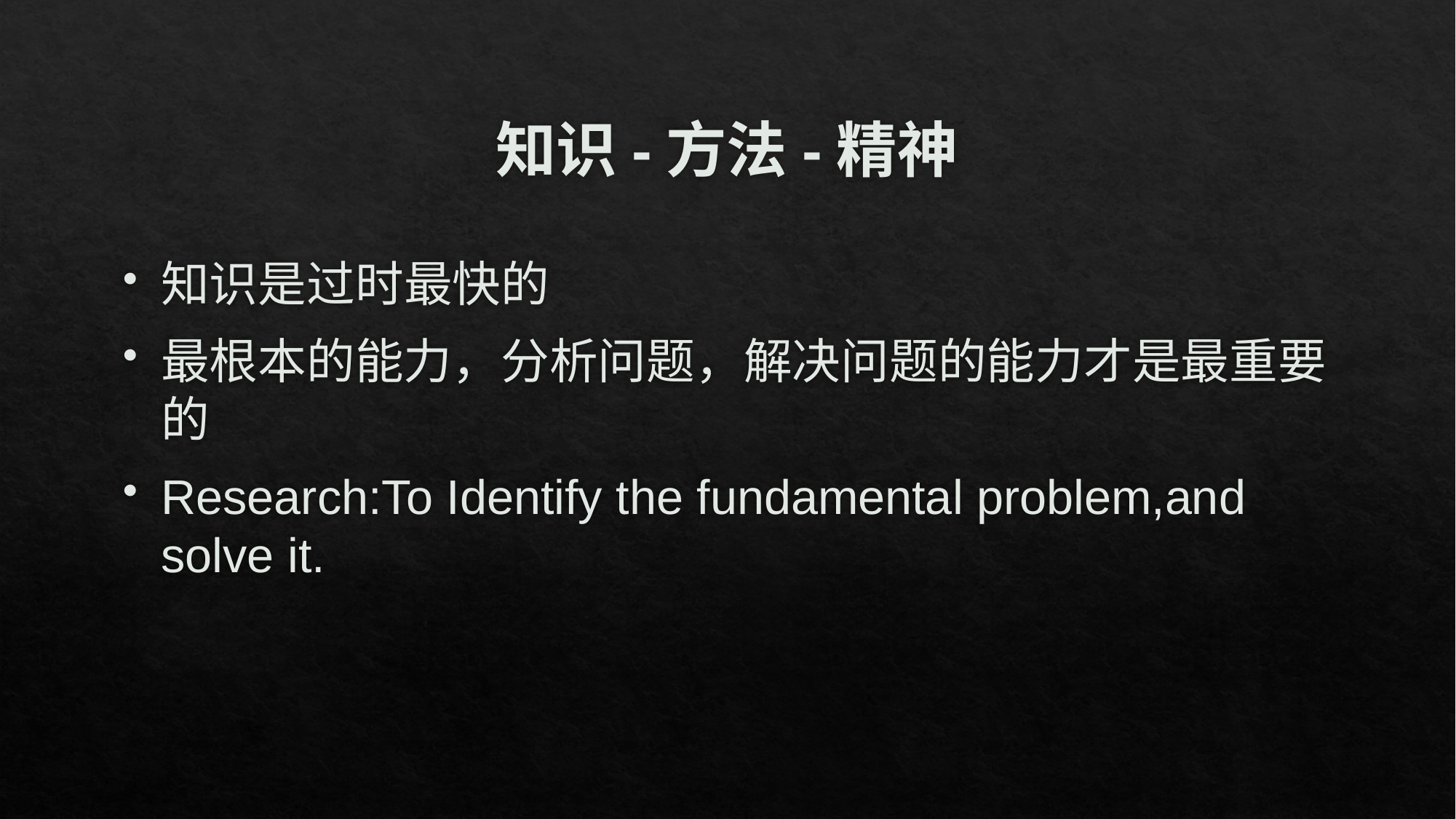

# 知识-方法-精神
知识是过时最快的
最根本的能力，分析问题，解决问题的能力才是最重要的
Research:To Identify the fundamental problem,and solve it.